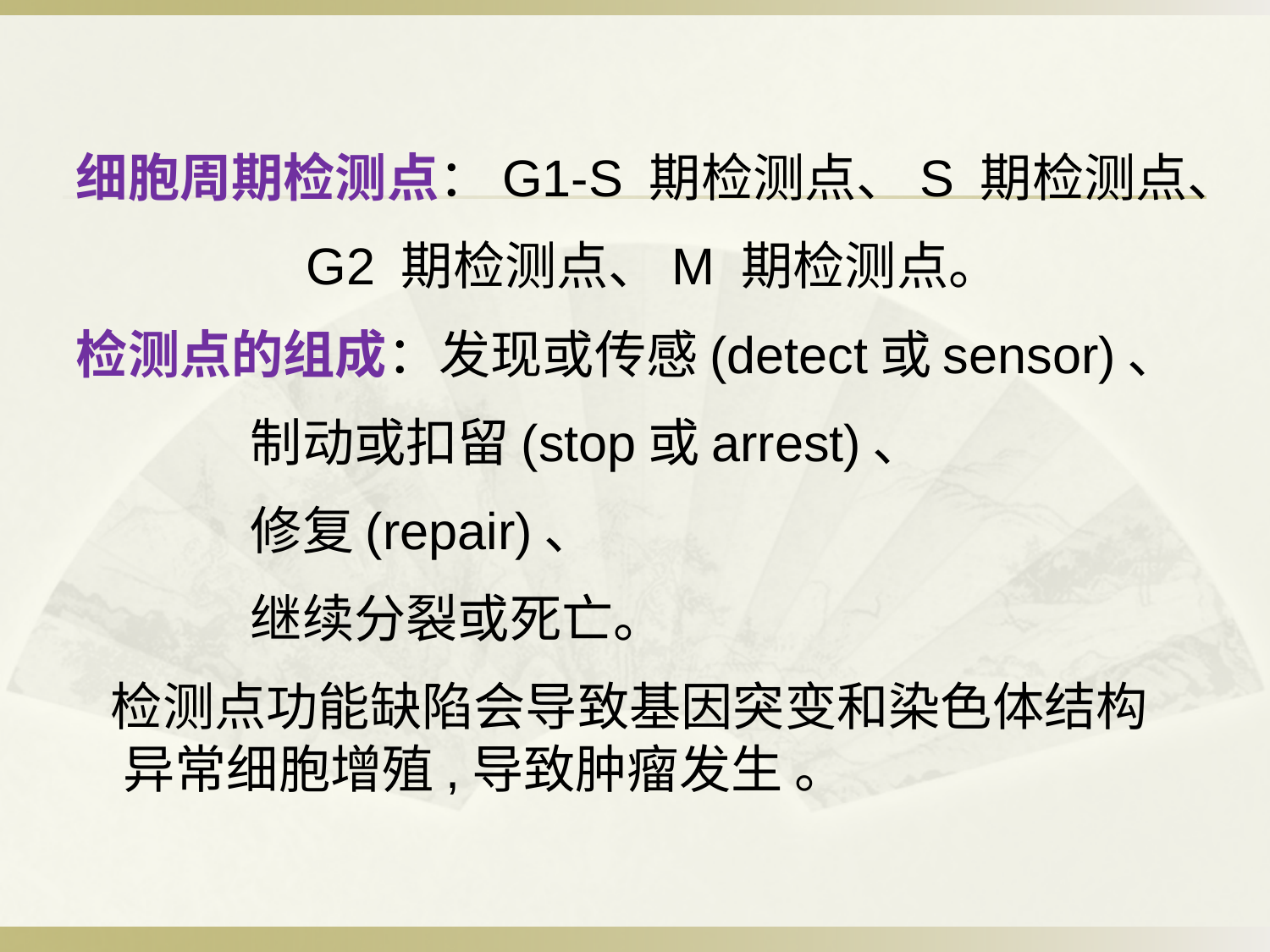

#
细胞周期检测点：G1-S 期检测点、S 期检测点、
                G2 期检测点、M 期检测点。
检测点的组成：发现或传感(detect或sensor)、
              制动或扣留(stop或arrest)、
              修复(repair)、
              继续分裂或死亡。
  检测点功能缺陷会导致基因突变和染色体结构异常细胞增殖,导致肿瘤发生 。